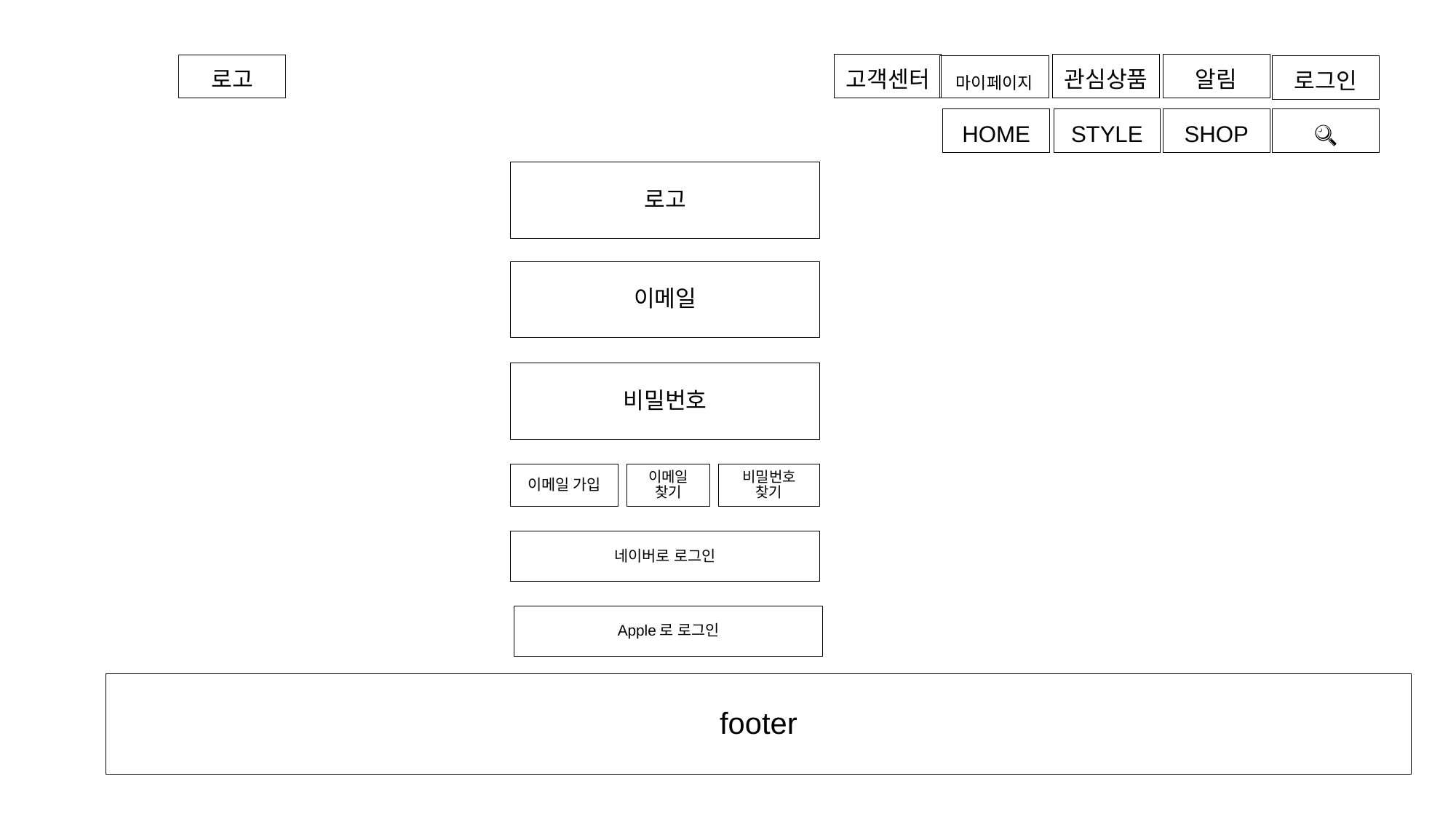

# 로고
고객센터
관심상품
알림
마이페이지
로그인
HOME
STYLE
SHOP
🔍
로고
이메일
비밀번호
이메일 가입
이메일 찾기
비밀번호 찾기
네이버로 로그인
Apple로 로그인
footer